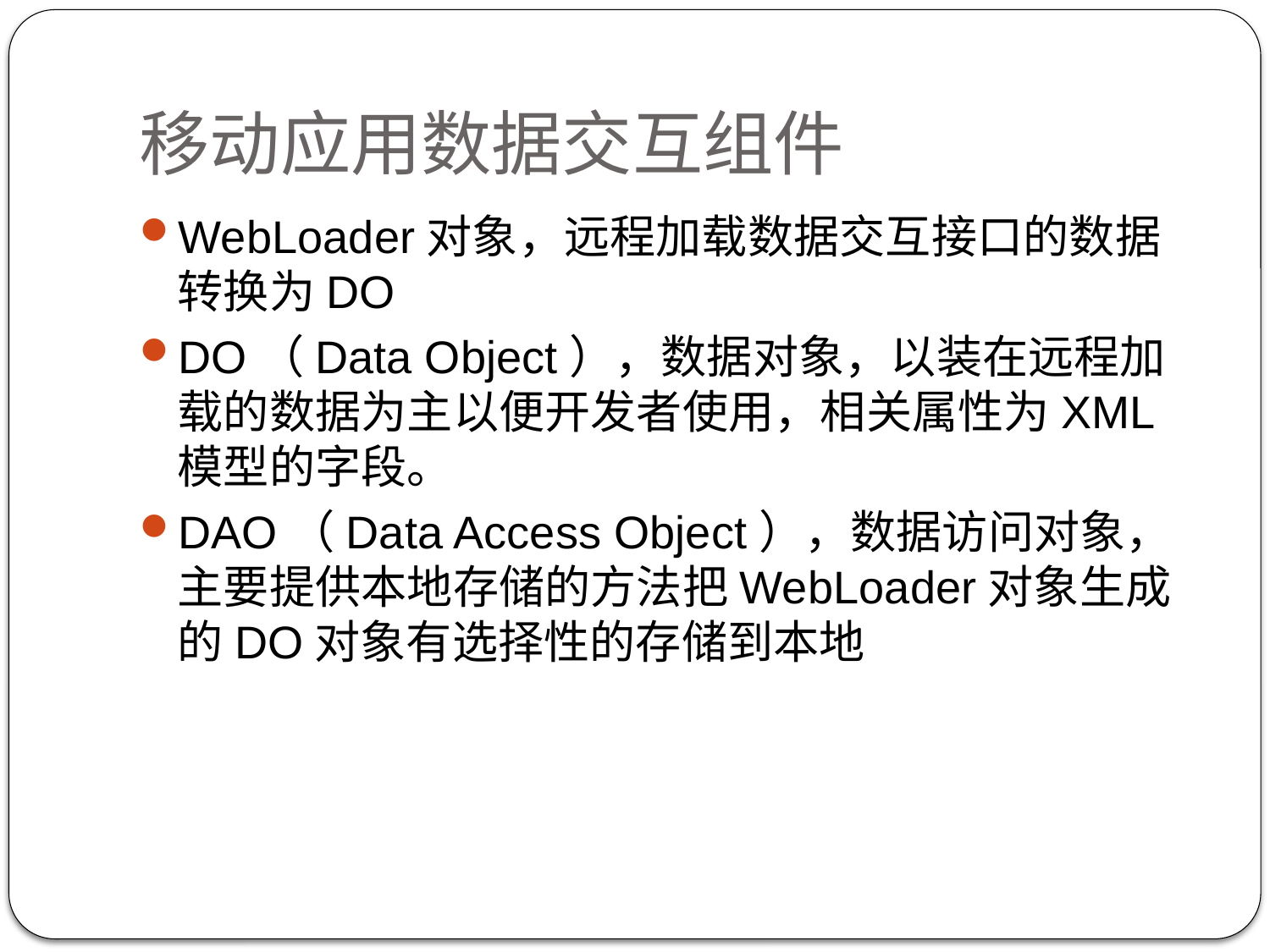

# 移动应用数据交互组件
WebLoader对象，远程加载数据交互接口的数据转换为DO
DO（Data Object），数据对象，以装在远程加载的数据为主以便开发者使用，相关属性为XML模型的字段。
DAO（Data Access Object），数据访问对象，主要提供本地存储的方法把WebLoader对象生成的DO对象有选择性的存储到本地